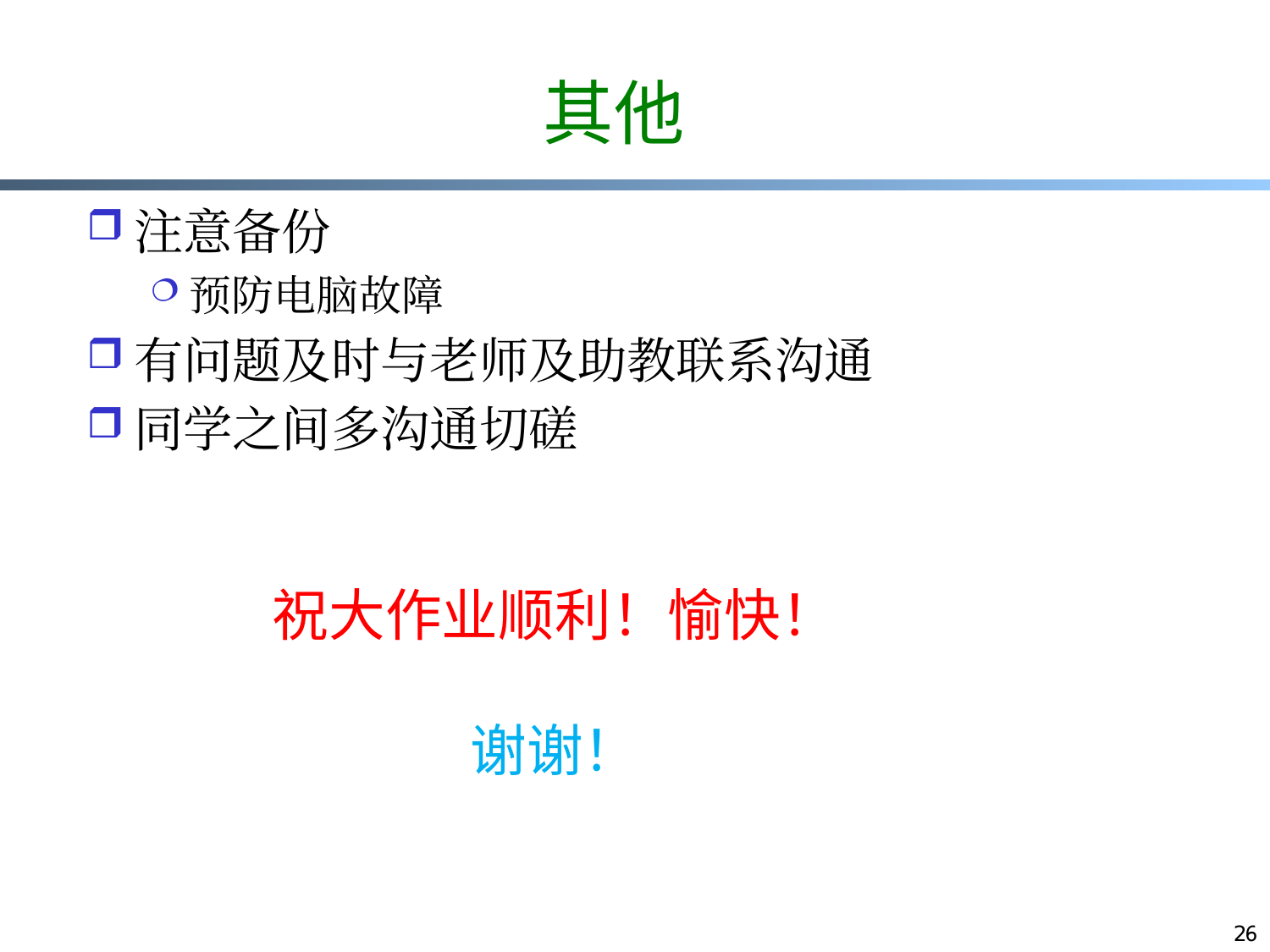

# 其他
注意备份
预防电脑故障
有问题及时与老师及助教联系沟通
同学之间多沟通切磋

祝大作业顺利！愉快！

谢谢！
26